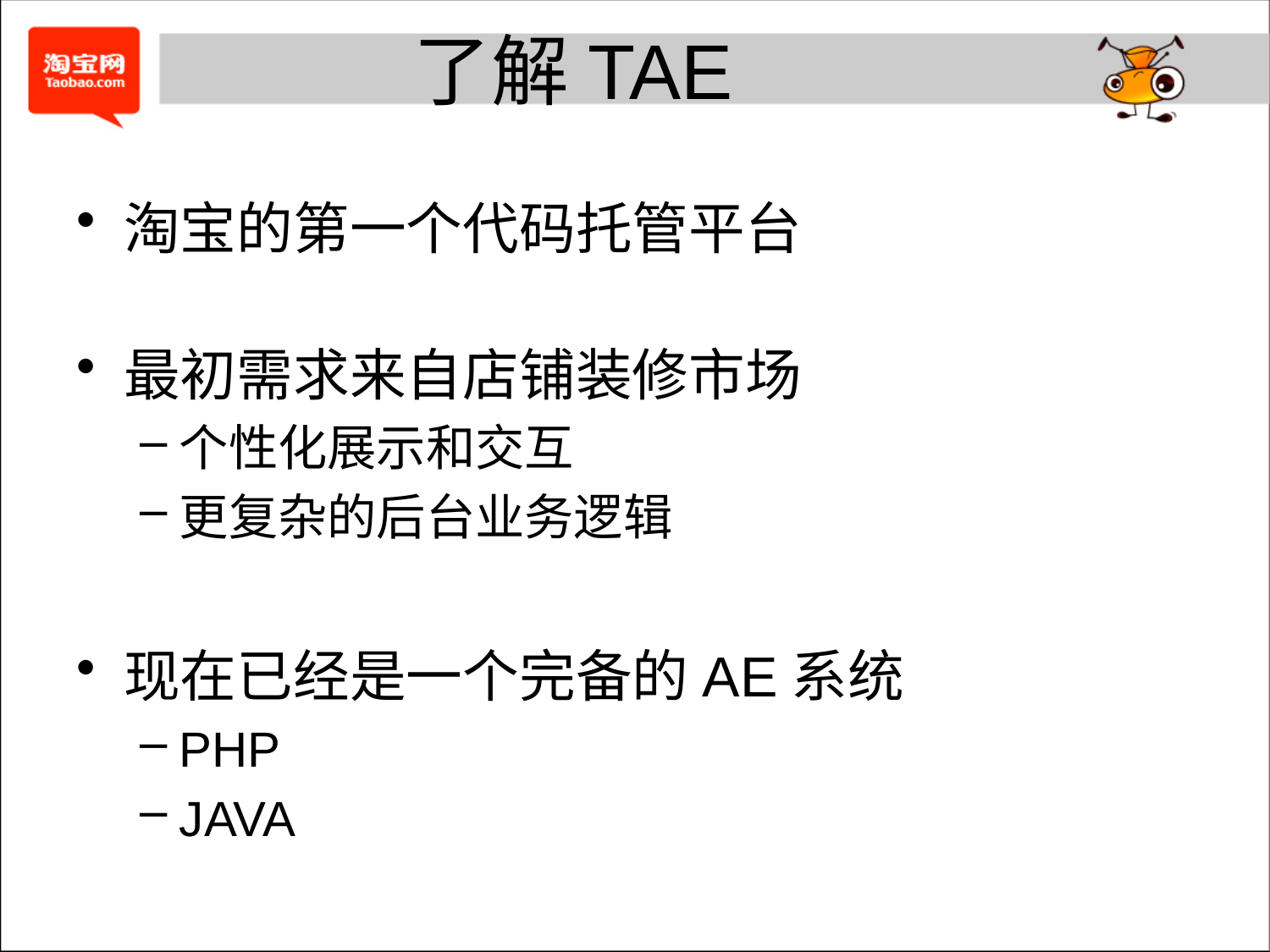

# 了解TAE
淘宝的第一个代码托管平台
最初需求来自店铺装修市场
个性化展示和交互
更复杂的后台业务逻辑

现在已经是一个完备的AE系统
PHP
JAVA